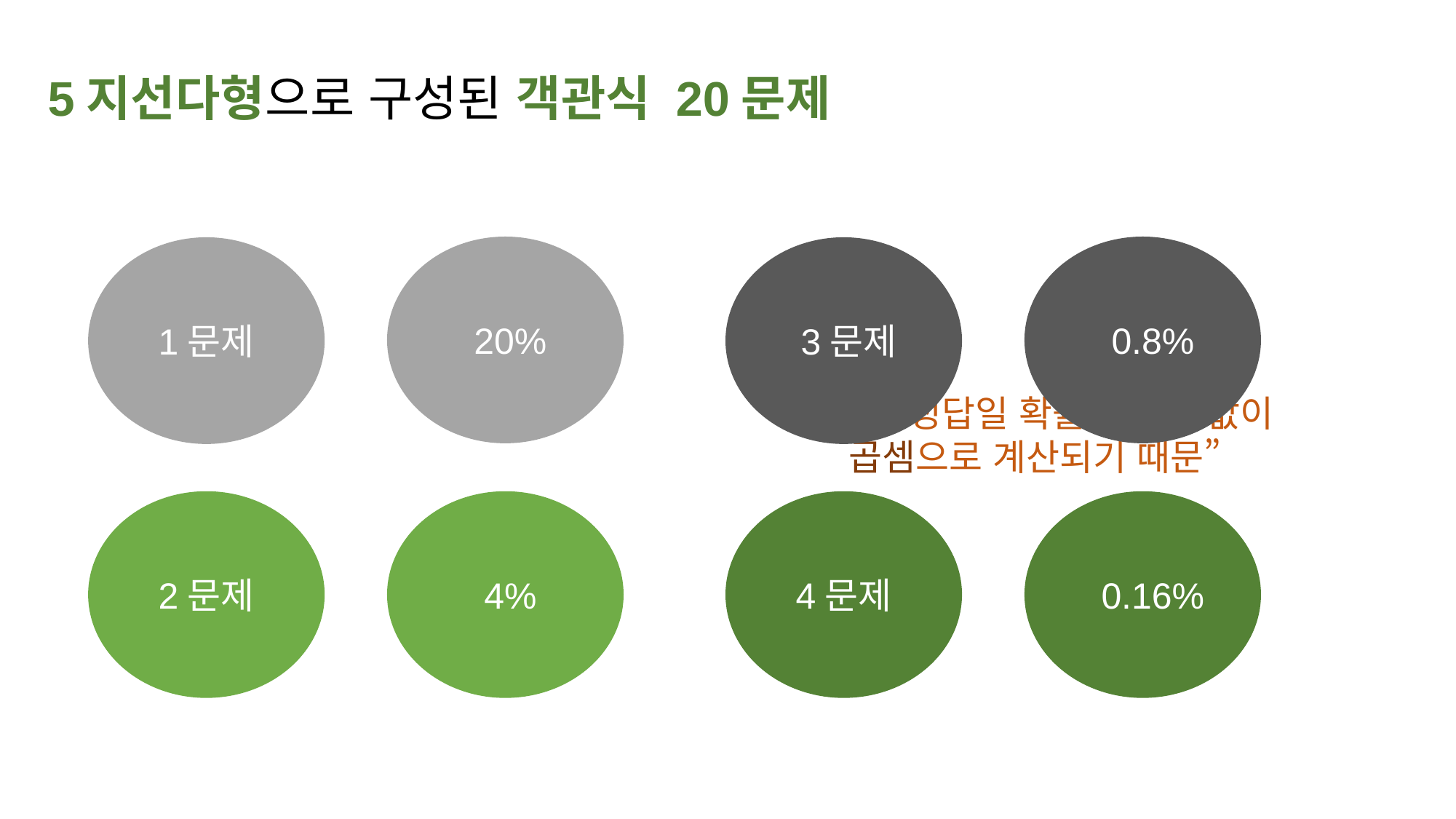

5지선다형으로 구성된 객관식 20문제

 20%
  0.8%
1문제
 3문제
“연속 정답일 확률은 확률 값이
곱셈으로 계산되기 때문”
2문제
 4%
4문제
  0.16%